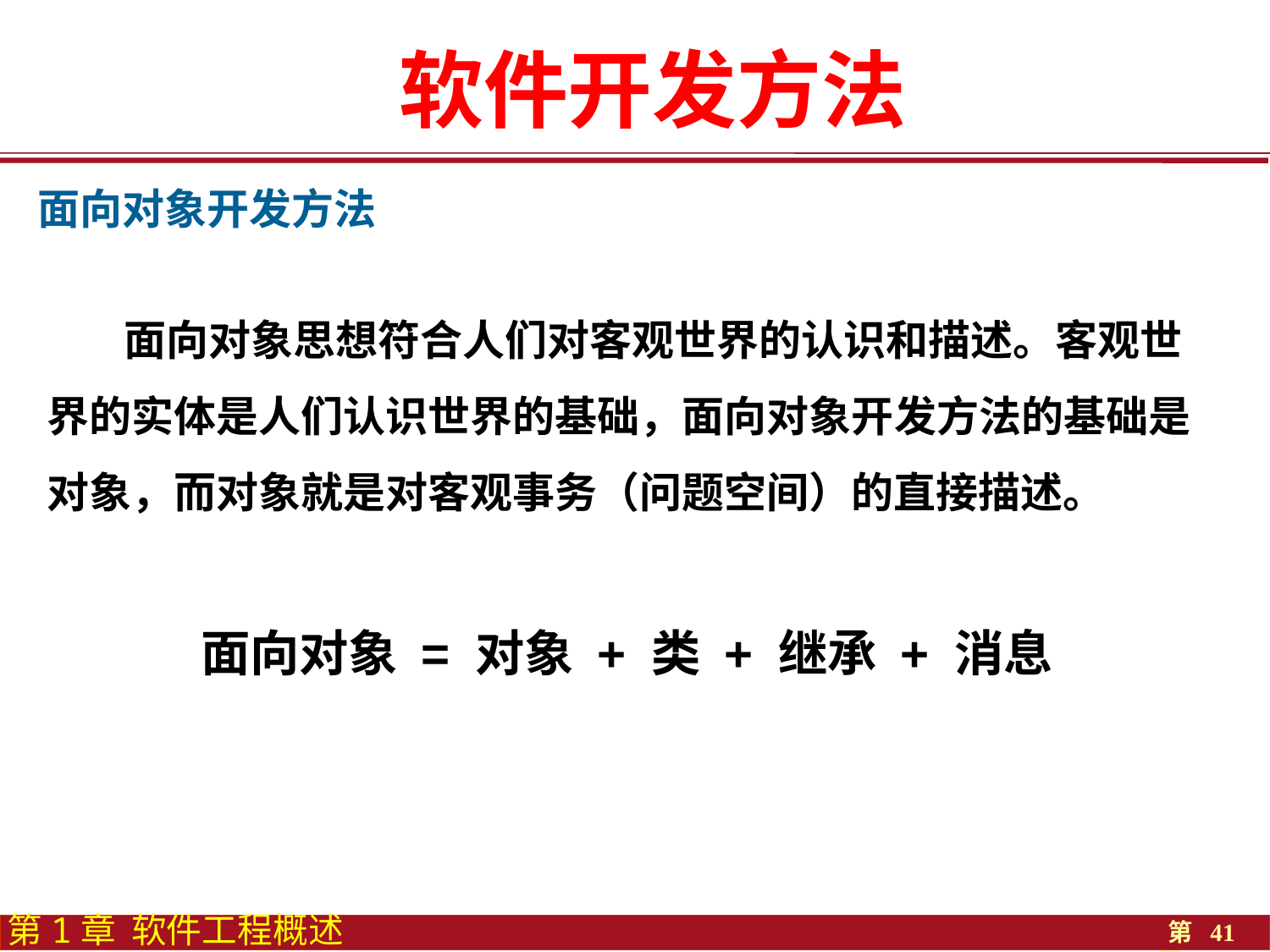

软件开发方法
面向对象开发方法
       面向对象思想符合人们对客观世界的认识和描述。客观世界的实体是人们认识世界的基础，面向对象开发方法的基础是对象，而对象就是对客观事务（问题空间）的直接描述。

面向对象 = 对象 + 类 + 继承 + 消息